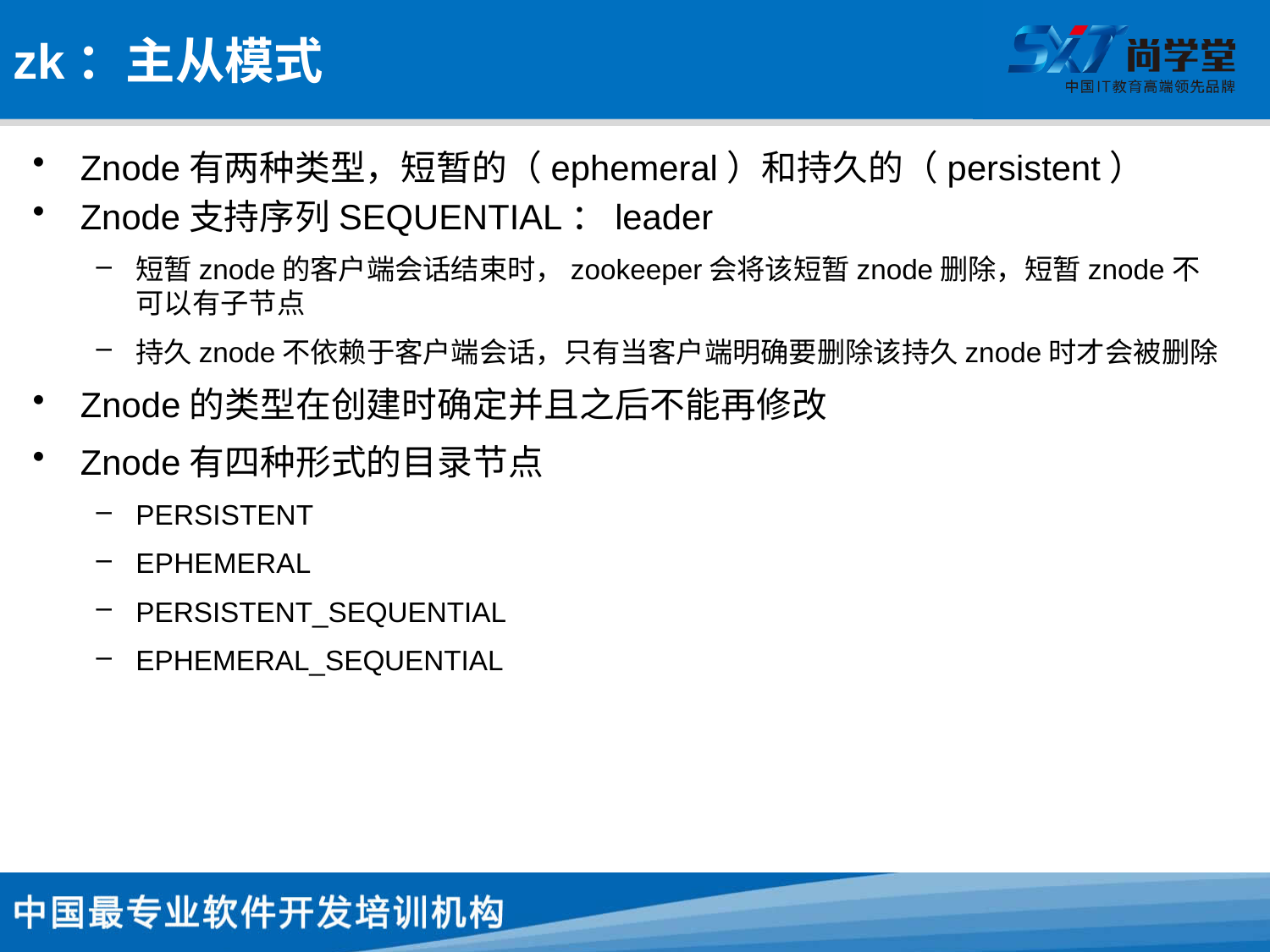

# zk：主从模式
Znode有两种类型，短暂的（ephemeral）和持久的（persistent）
Znode支持序列SEQUENTIAL：leader
短暂znode的客户端会话结束时，zookeeper会将该短暂znode删除，短暂znode不可以有子节点
持久znode不依赖于客户端会话，只有当客户端明确要删除该持久znode时才会被删除
Znode的类型在创建时确定并且之后不能再修改
Znode有四种形式的目录节点
PERSISTENT
EPHEMERAL
PERSISTENT_SEQUENTIAL
EPHEMERAL_SEQUENTIAL